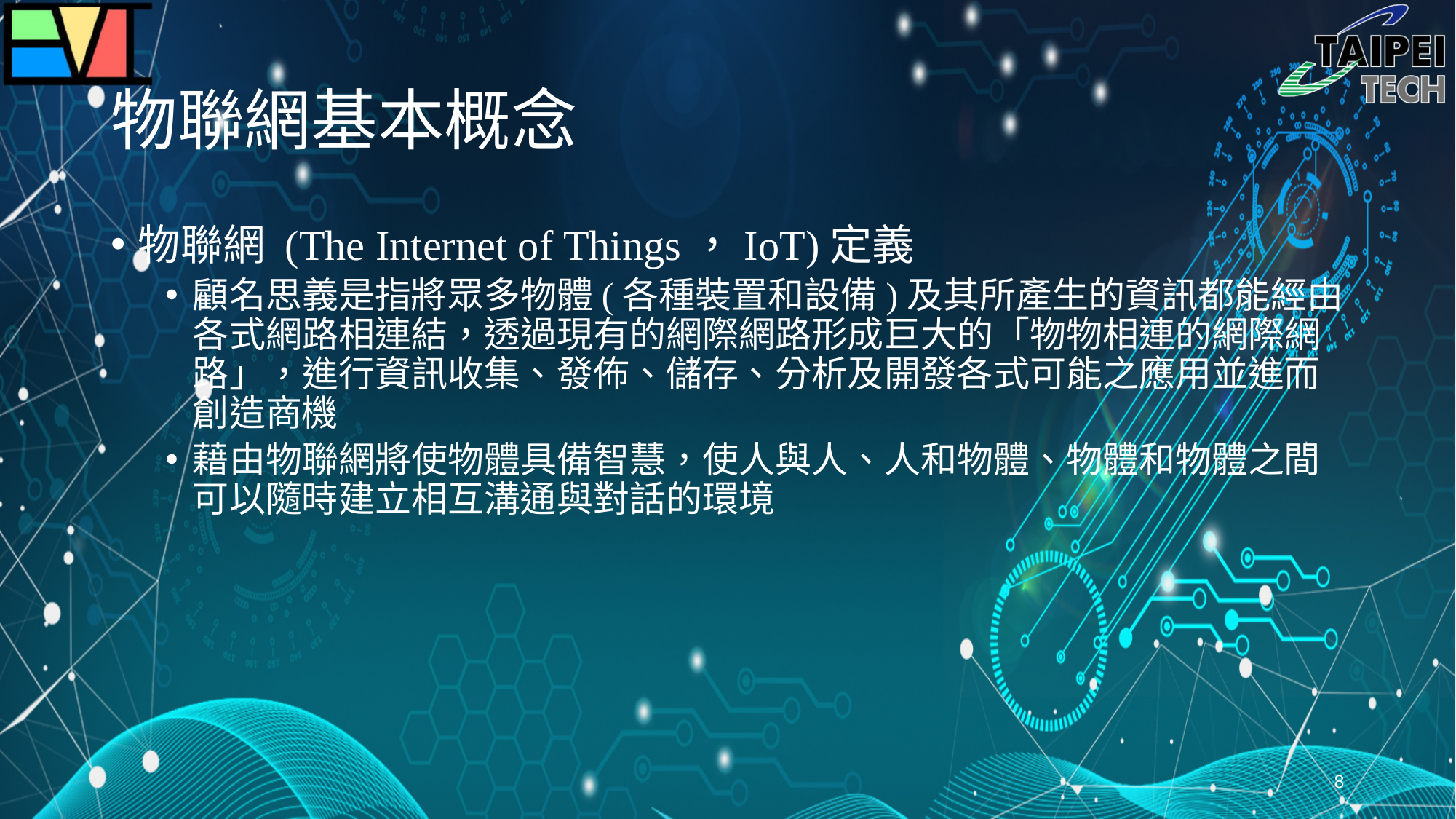

# 物聯網基本概念
物聯網 (The Internet of Things，IoT)定義
顧名思義是指將眾多物體(各種裝置和設備)及其所產生的資訊都能經由各式網路相連結，透過現有的網際網路形成巨大的「物物相連的網際網路」，進行資訊收集、發佈、儲存、分析及開發各式可能之應用並進而創造商機
藉由物聯網將使物體具備智慧，使人與人、人和物體、物體和物體之間可以隨時建立相互溝通與對話的環境
8